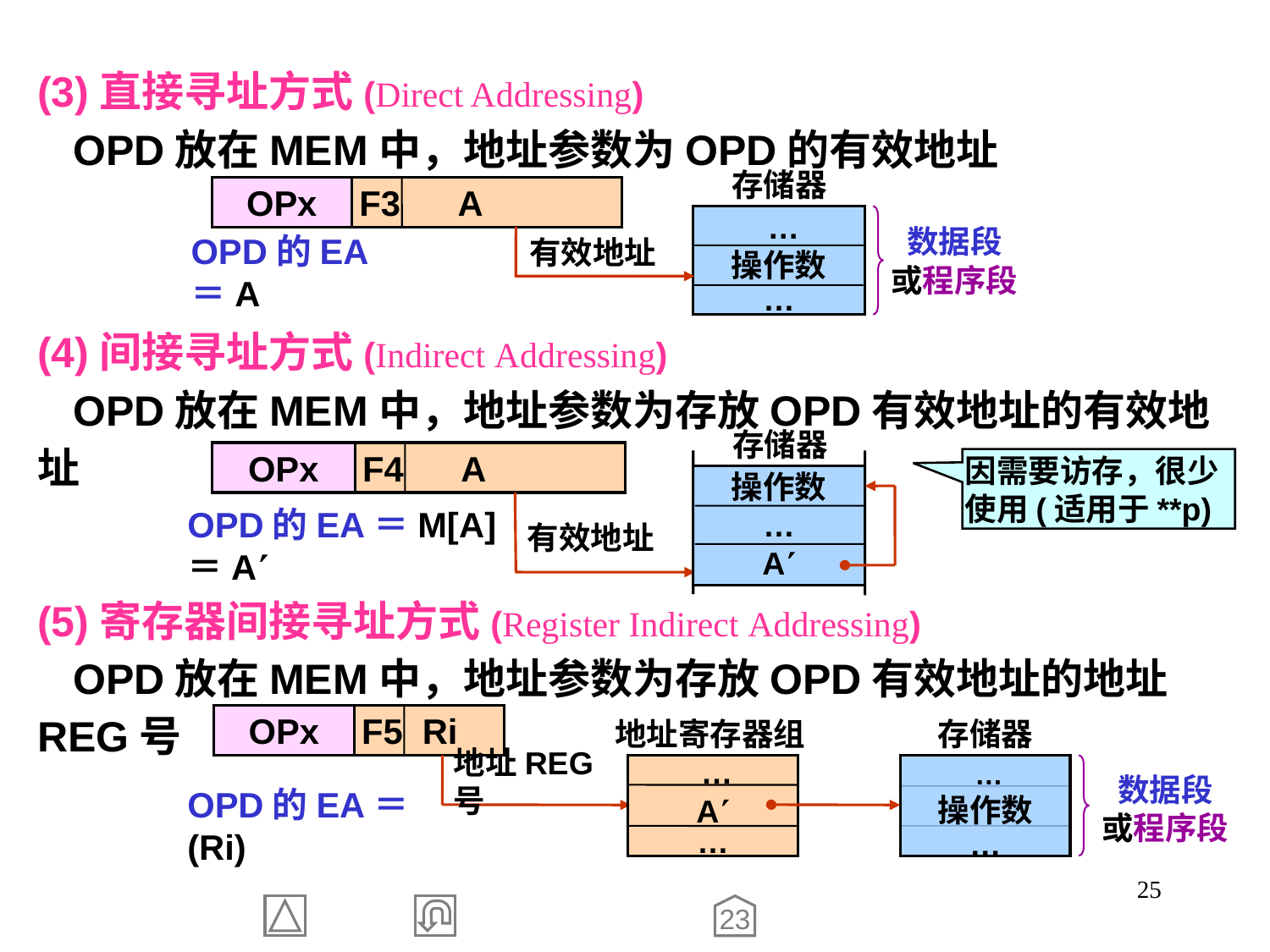

(3)直接寻址方式(Direct Addressing)
   OPD放在MEM中，地址参数为OPD的有效地址
存储器
OPx
F3      A

 …
操作数
…

数据段
或程序段
有效地址

OPD的EA＝A

(4)间接寻址方式(Indirect Addressing)
   OPD放在MEM中，地址参数为存放OPD有效地址的有效地址
存储器
OPx
F4      A

操作数
…
A′

有效地址
OPD的EA＝M[A]＝A′

因需要访存，很少使用(适用于**p)
(5)寄存器间接寻址方式(Register Indirect Addressing)
   OPD放在MEM中，地址参数为存放OPD有效地址的地址REG号
OPx
F5  Ri

存储器
地址寄存器组
 …
A′
…
 …
操作数
…

地址REG号
数据段
或程序段

OPD的EA＝(Ri)

25

23